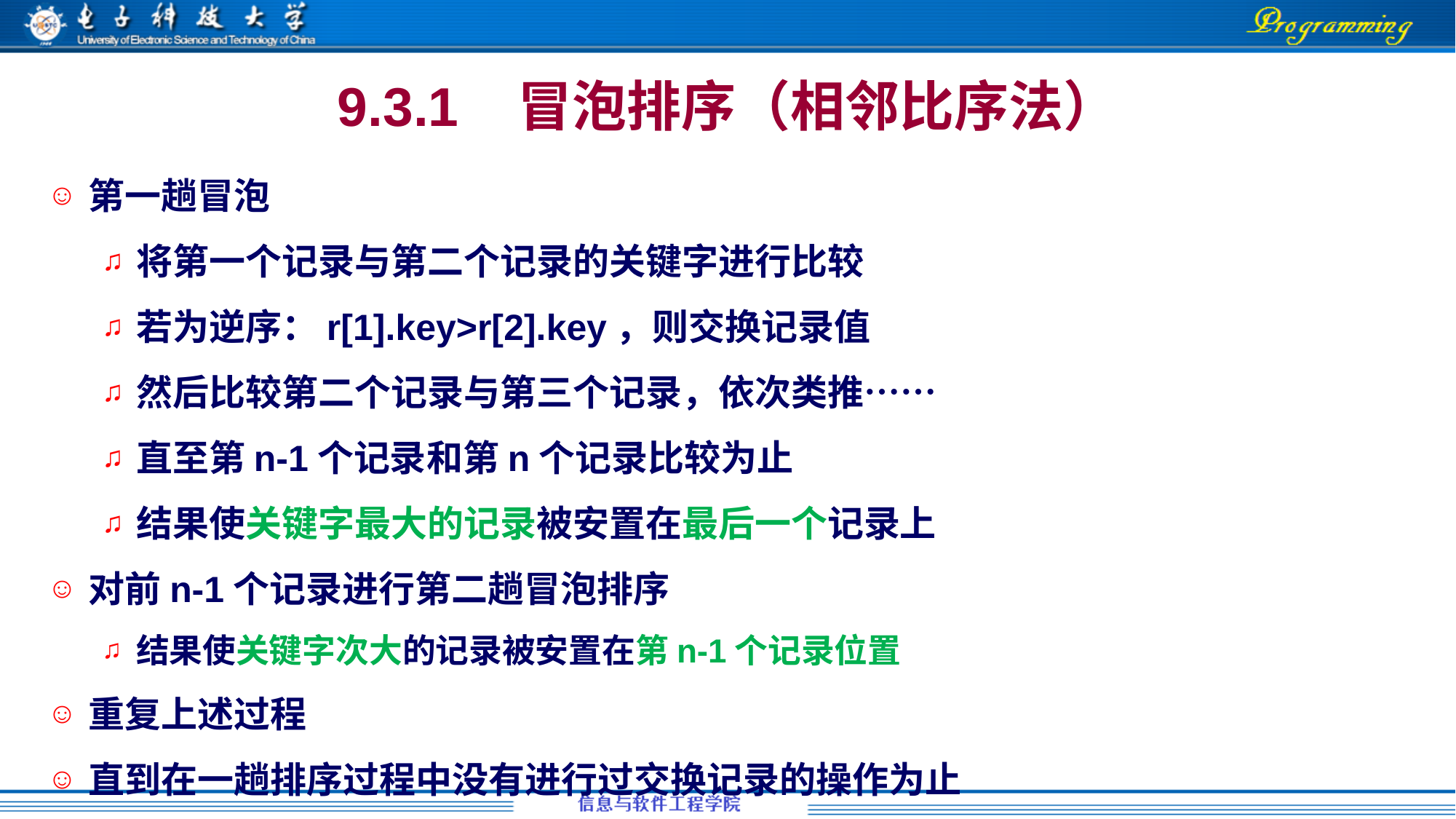

# 9.3.1   冒泡排序（相邻比序法）
第一趟冒泡
将第一个记录与第二个记录的关键字进行比较
若为逆序：r[1].key>r[2].key，则交换记录值
然后比较第二个记录与第三个记录，依次类推……
直至第n-1个记录和第n个记录比较为止
结果使关键字最大的记录被安置在最后一个记录上
对前n-1个记录进行第二趟冒泡排序
结果使关键字次大的记录被安置在第n-1个记录位置
重复上述过程
直到在一趟排序过程中没有进行过交换记录的操作为止